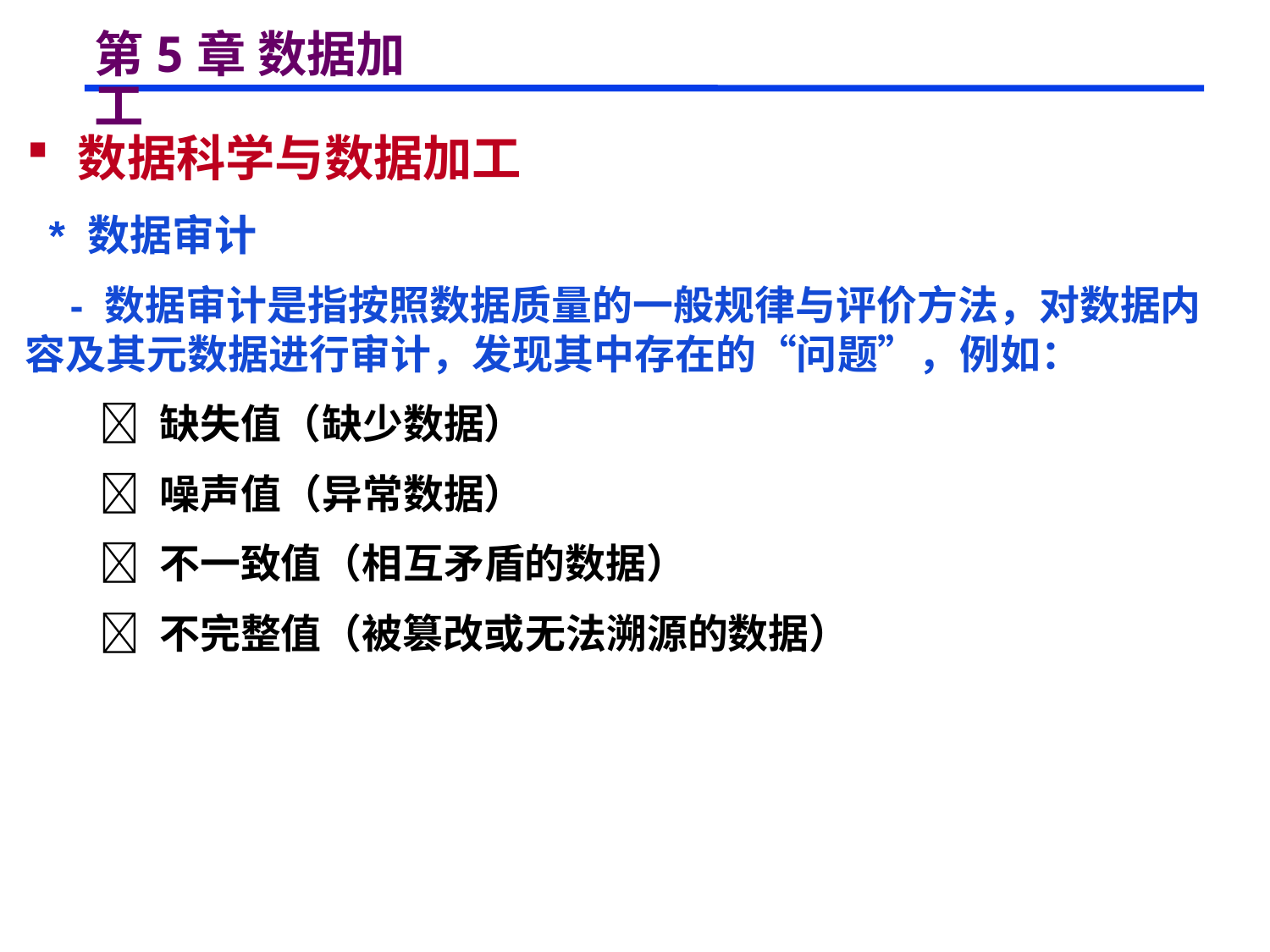

# 第5章 数据加工
 数据科学与数据加工
  * 数据审计
    - 数据审计是指按照数据质量的一般规律与评价方法，对数据内容及其元数据进行审计，发现其中存在的“问题”，例如：
        • 缺失值（缺少数据）
        • 噪声值（异常数据）
        • 不一致值（相互矛盾的数据）
        • 不完整值（被篡改或无法溯源的数据）